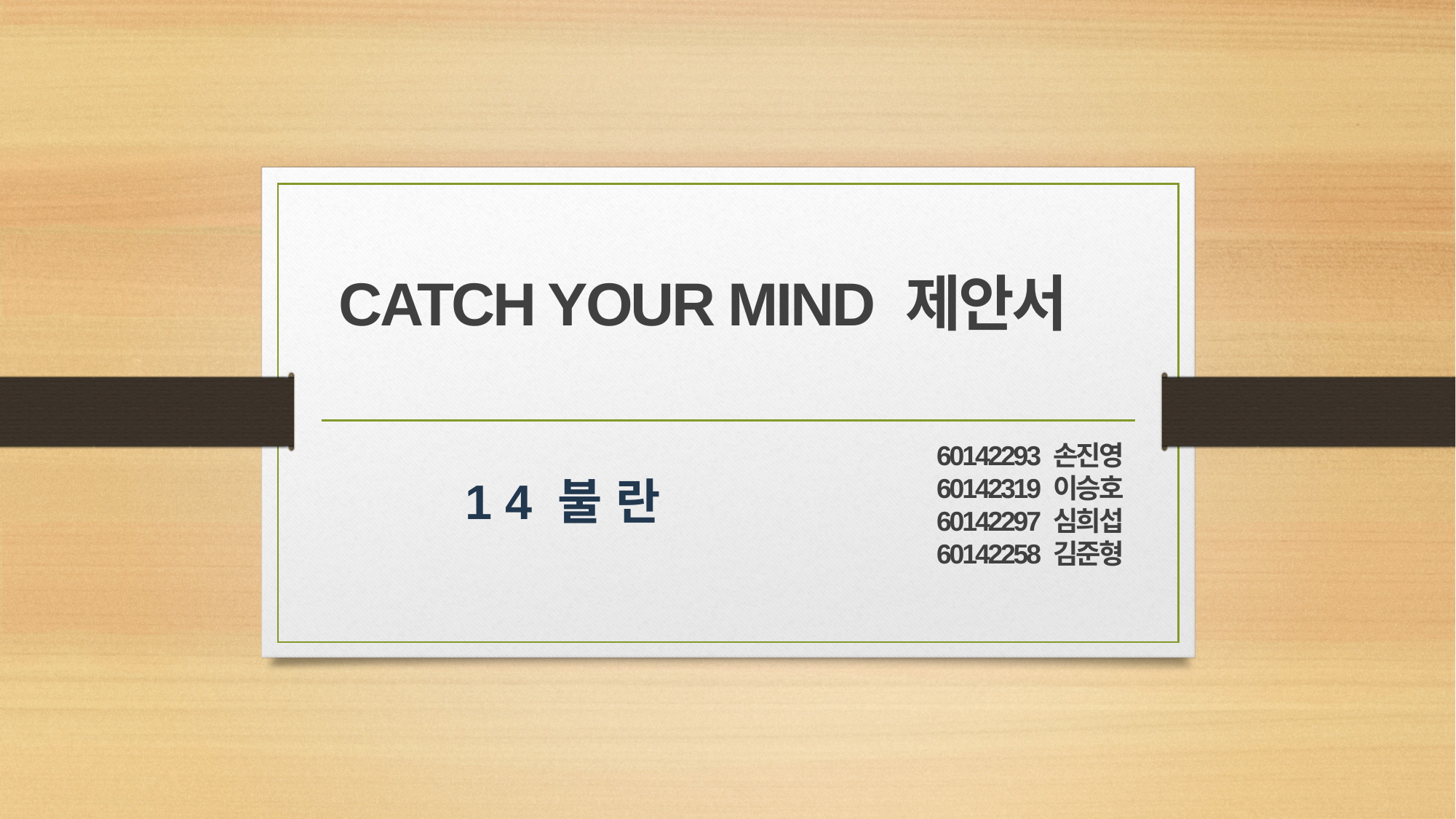

CATCH YOUR MIND 제안서
60142293 손진영
60142319 이승호
60142297 심희섭
60142258 김준형

1 4 불 란